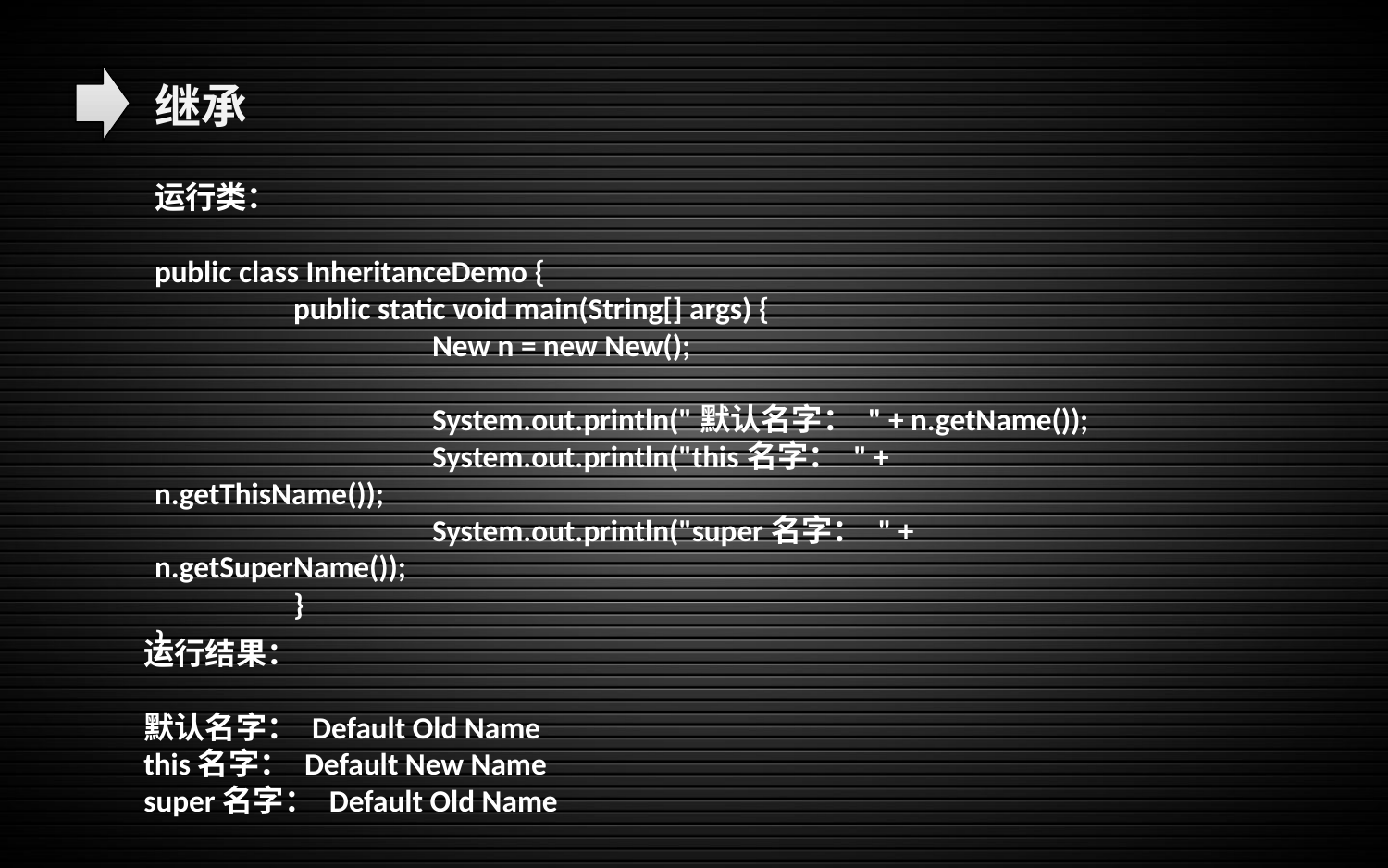

继承
运行类：

public class InheritanceDemo {
	public static void main(String[] args) {
		New n = new New();

		System.out.println("默认名字： " + n.getName());
		System.out.println("this名字： " + n.getThisName());
		System.out.println("super名字： " + n.getSuperName());
	}
}
运行结果：

默认名字： Default Old Name
this名字： Default New Name
super名字： Default Old Name